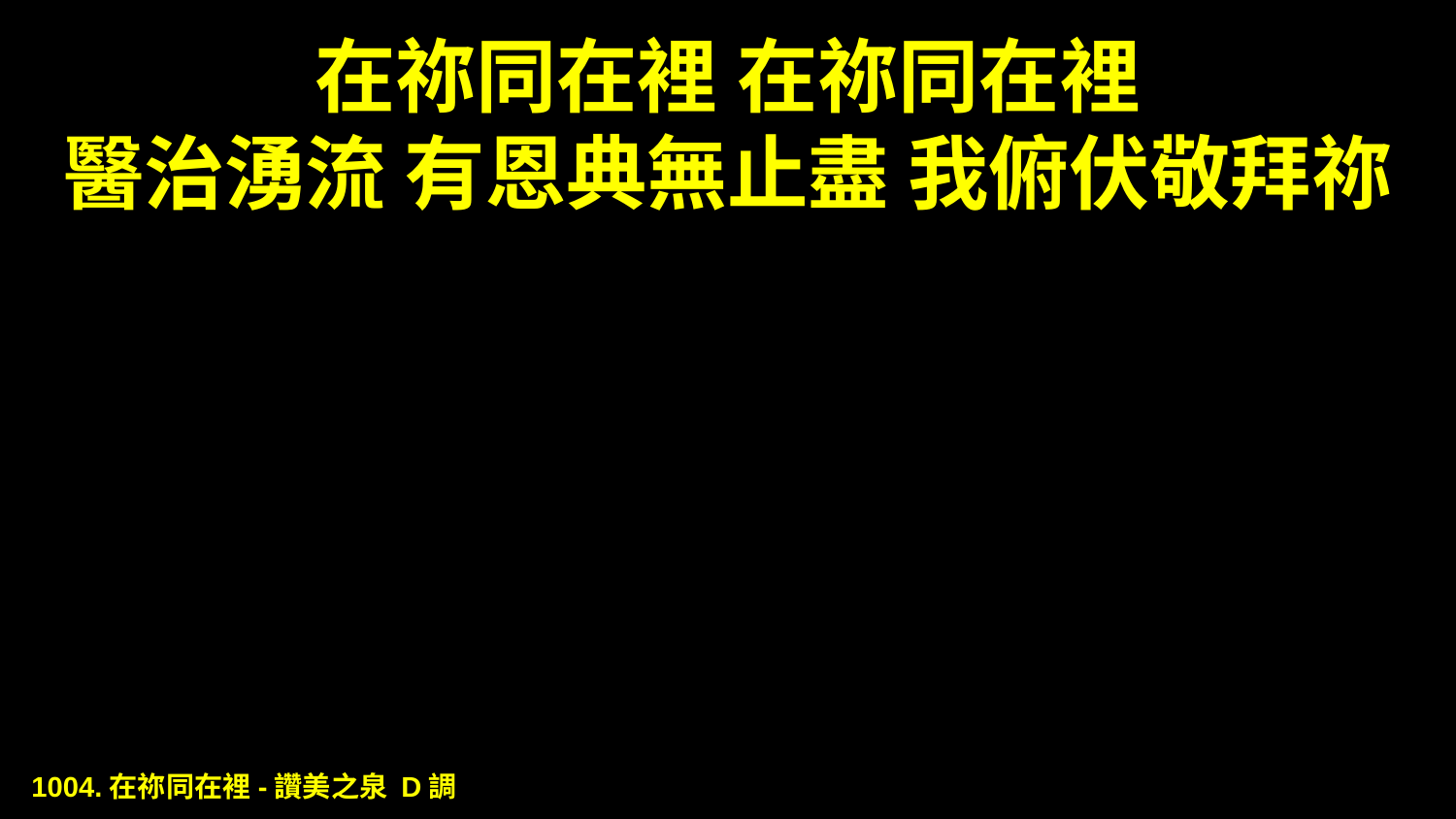

# 在祢同在裡 在祢同在裡 醫治湧流 有恩典無止盡 我俯伏敬拜祢
1004.在祢同在裡-讚美之泉 D調